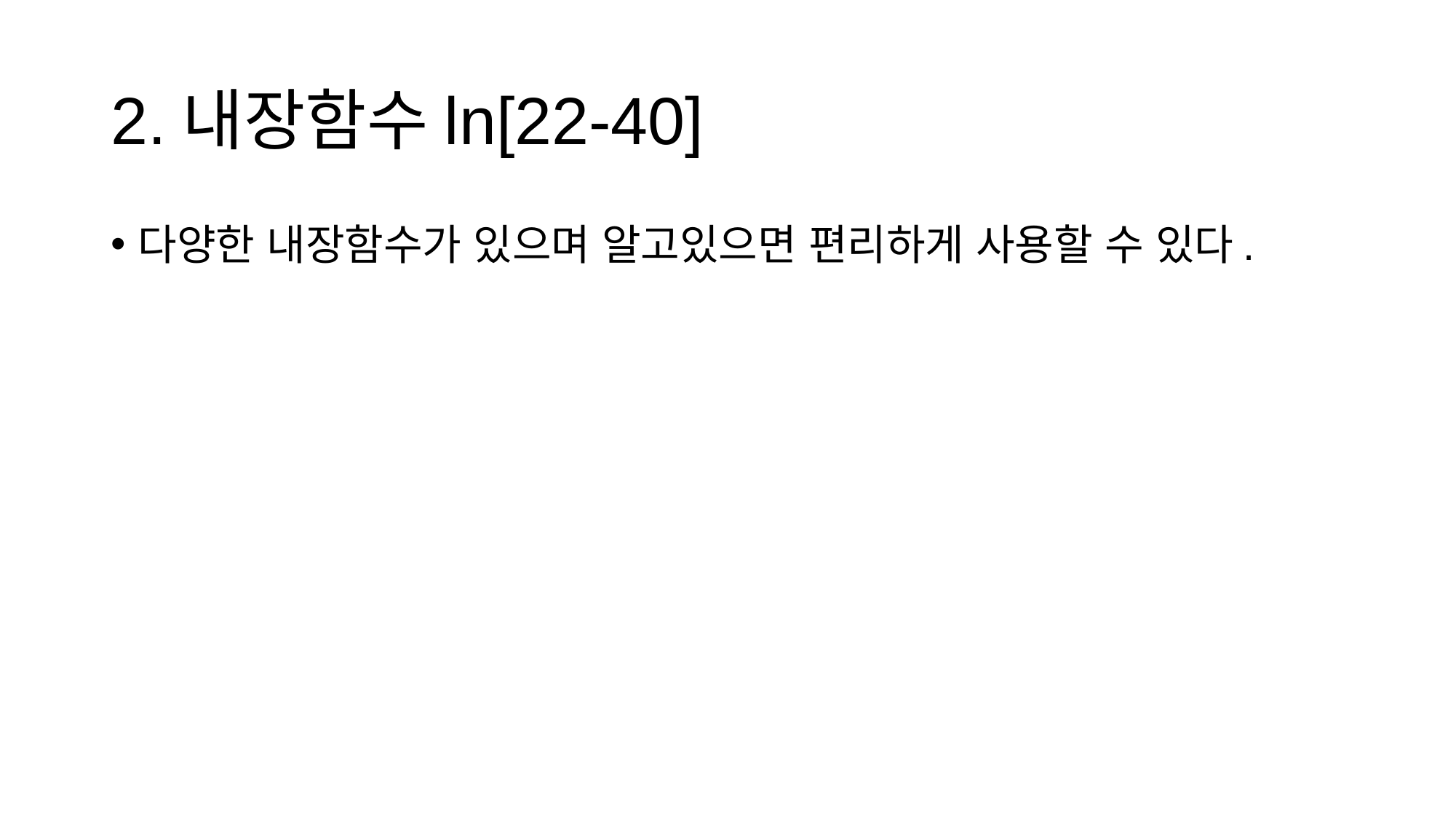

# 2.내장함수ln[22-40]
다양한 내장함수가 있으며 알고있으면 편리하게 사용할 수 있다.